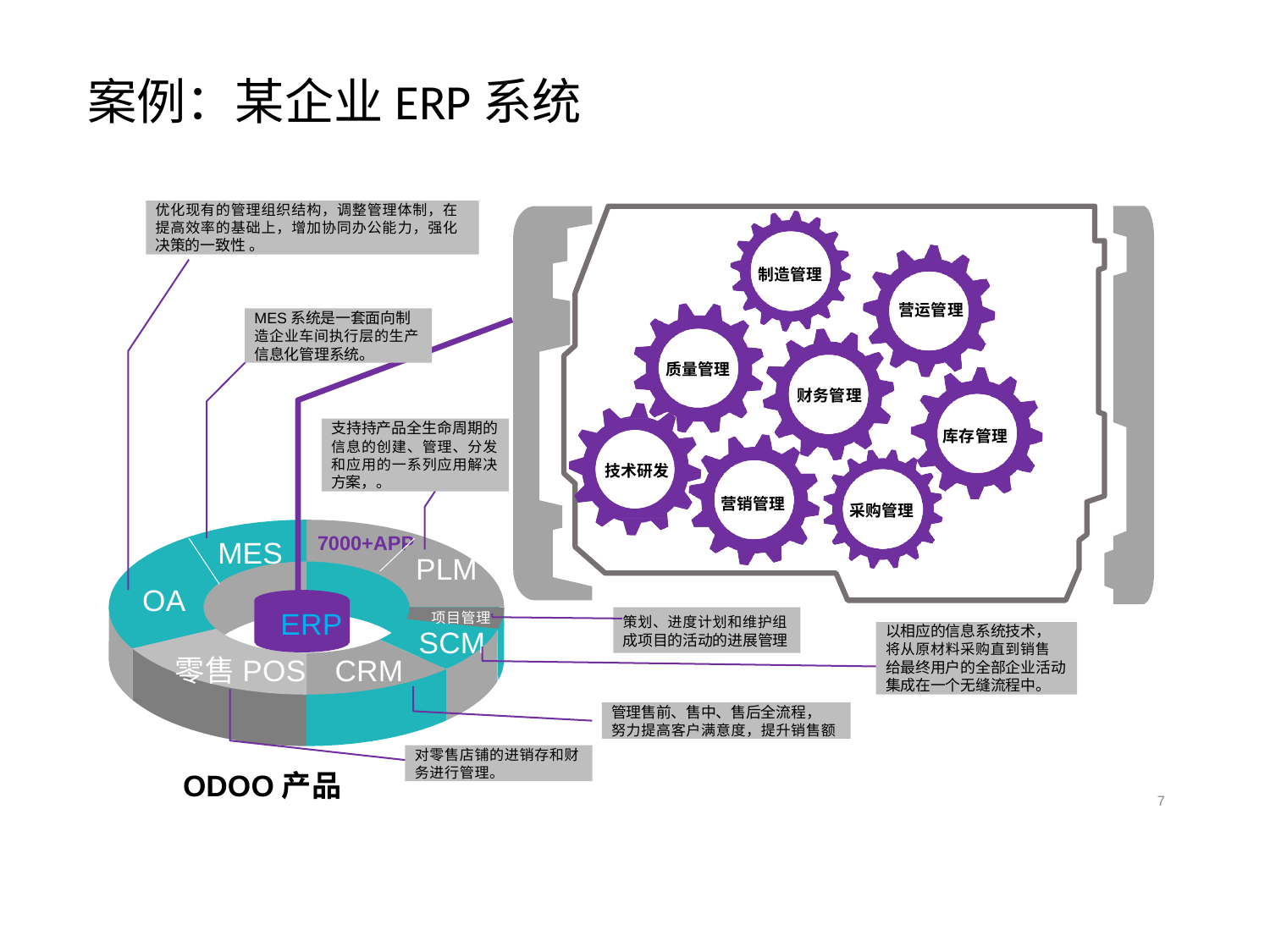

# 案例：某企业ERP系统
优化现有的管理组织结构，调整管理体制，在 提高效率的基础上，增加协同办公能力，强化 决策的一致性 。

制造管理
营运管理
MES系统是一套面向制 造企业车间执行层的生产 信息化管理系统。

质量管理
财务管理

库存管理

支持持产品全生命周期的 信息的创建、管理、分发 和应用的一系列应用解决 方案，。
技术研发

营销管理
采购管理

MES
7000+APP
PLM

OA

ERP

项目管理
SCM
策划、进度计划和维护组 成项目的活动的进展管理

以相应的信息系统技术， 将从原材料采购直到销售 给最终用户的全部企业活动 集成在一个无缝流程中。

零售POS	CRM

管理售前、售中、售后全流程，
努力提高客户满意度，提升销售额
对零售店铺的进销存和财 务进行管理。
ODOO产品
7
20